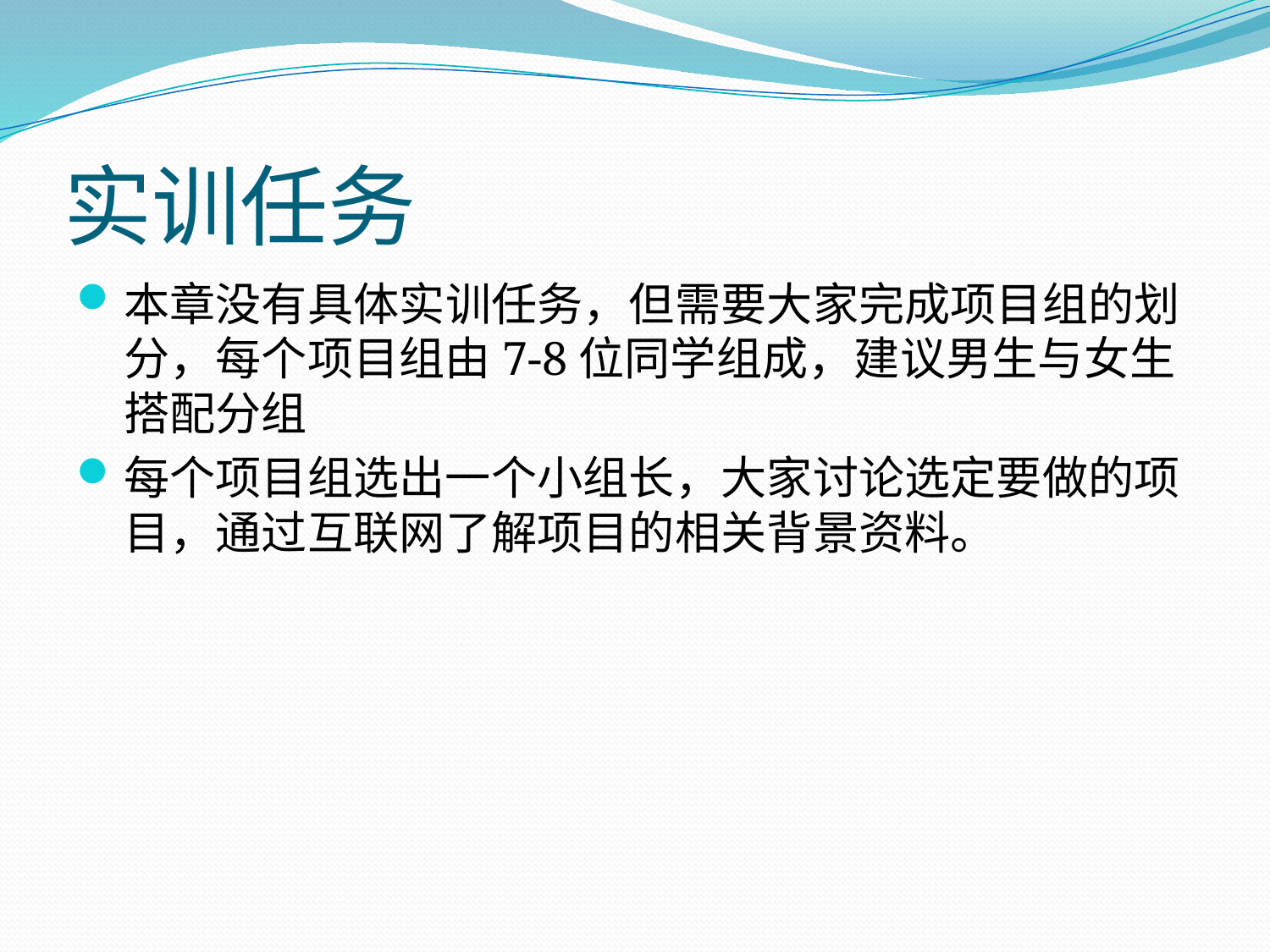

# 实训任务
本章没有具体实训任务，但需要大家完成项目组的划分，每个项目组由7-8位同学组成，建议男生与女生搭配分组
每个项目组选出一个小组长，大家讨论选定要做的项目，通过互联网了解项目的相关背景资料。